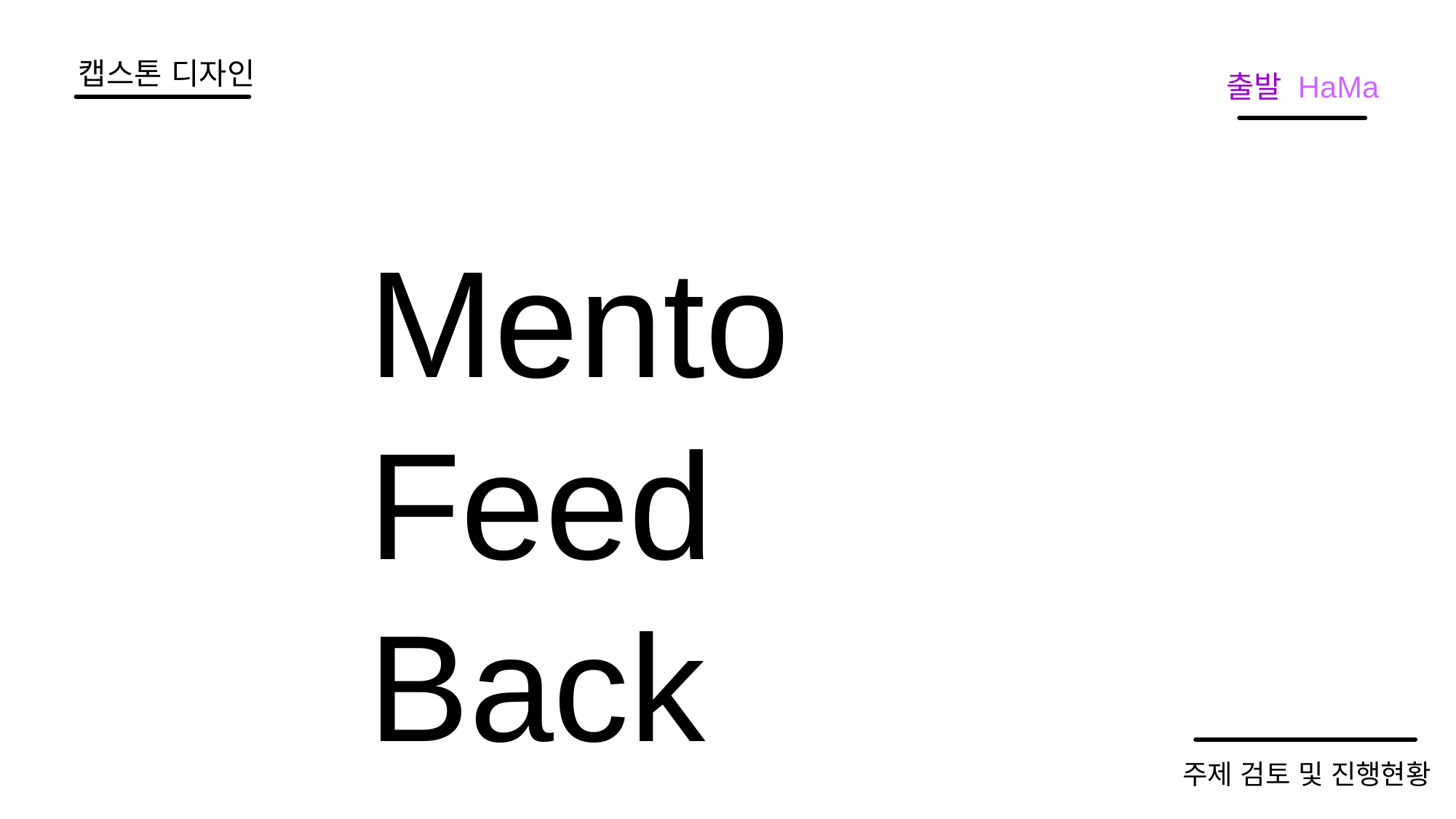

# 캡스톤 디자인
출발 HaMa
Mento Feed Back
주제 검토 및 진행현황